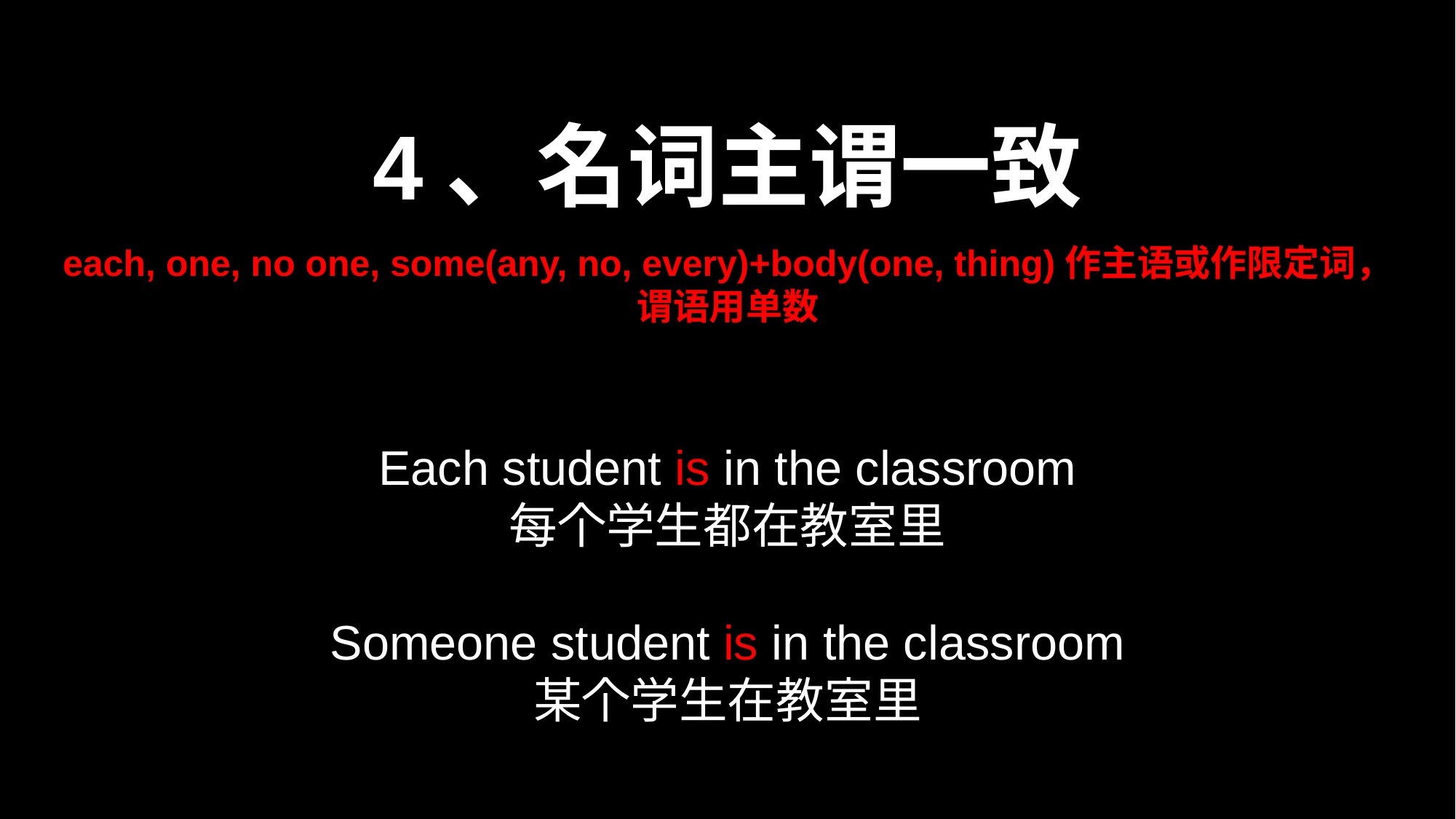

4、名词主谓一致
each, one, no one, some(any, no, every)+body(one, thing)作主语或作限定词，谓语用单数
Each student is in the classroom
每个学生都在教室里

Someone student is in the classroom
某个学生在教室里